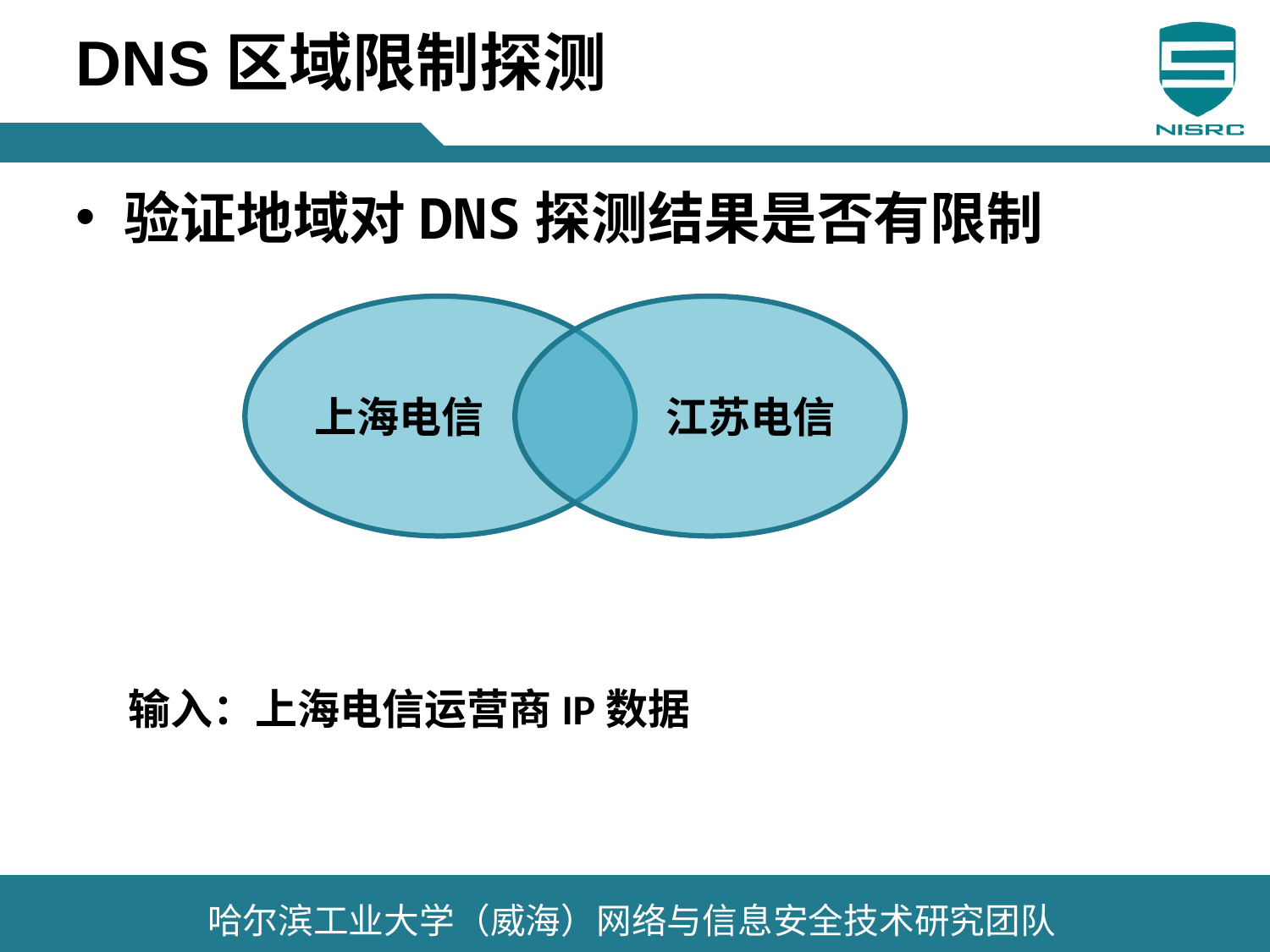

# DNS区域限制探测
验证地域对DNS探测结果是否有限制
上海电信
江苏电信
输入：上海电信运营商IP数据